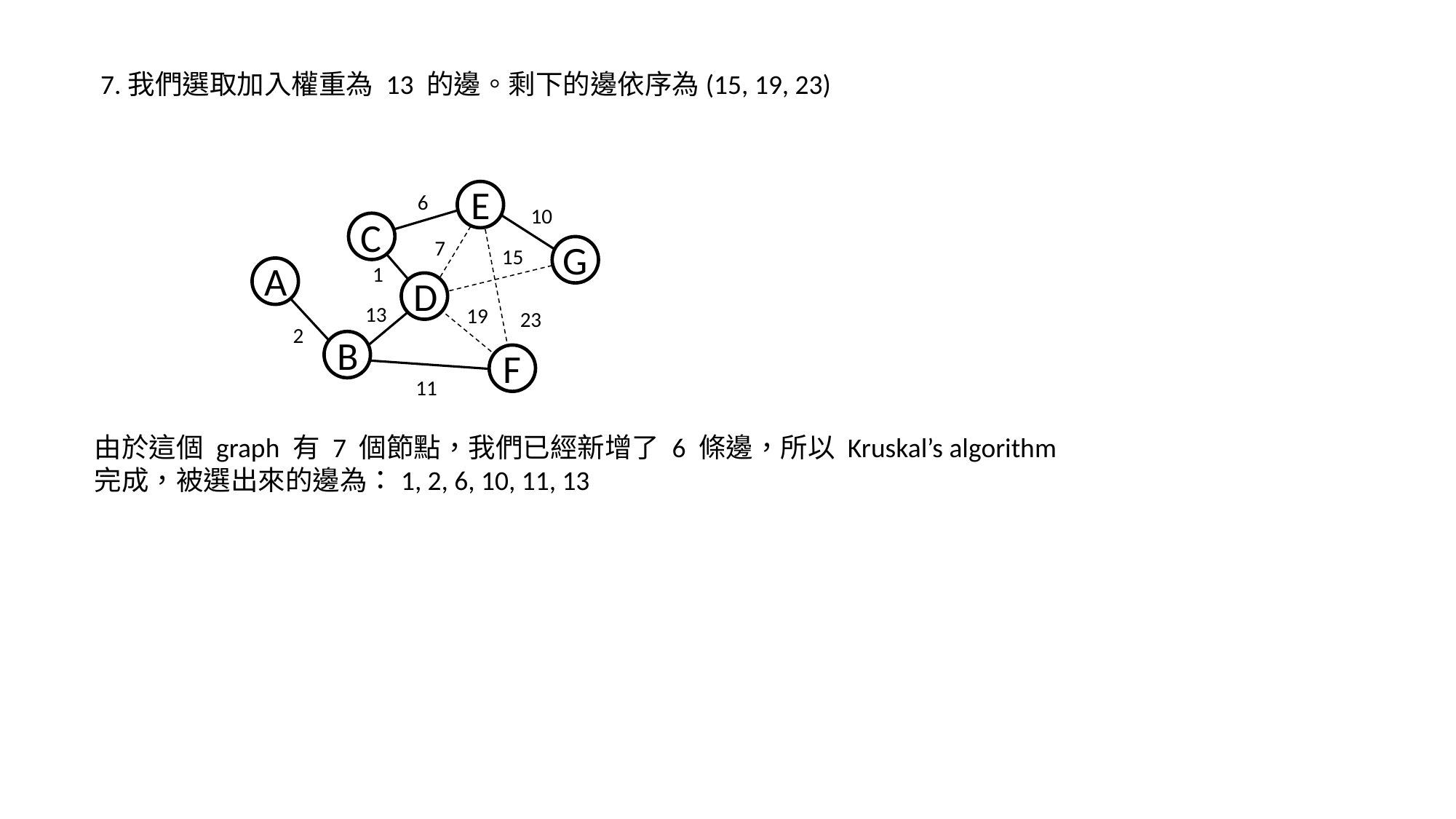

7.我們選取加入權重為 13 的邊。剩下的邊依序為(15, 19, 23)
E

6
10
C

7
G

15
A
1

D

13
19
23
2
B

F

11
由於這個 graph 有 7 個節點，我們已經新增了 6 條邊，所以 Kruskal’s algorithm 完成，被選出來的邊為：1, 2, 6, 10, 11, 13